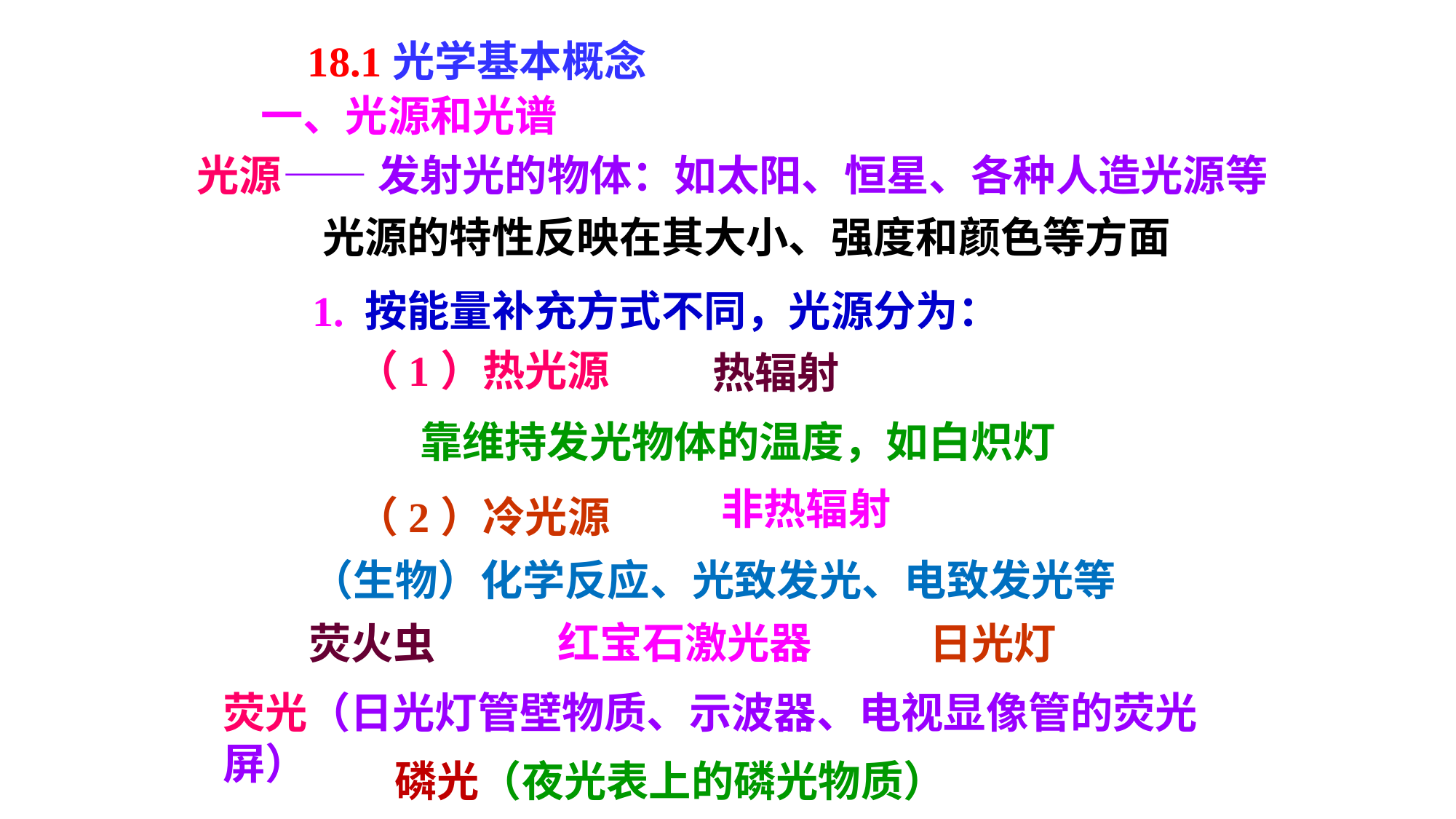

18.1光学基本概念
一、光源和光谱
光源
——发射光的物体：如太阳、恒星、各种人造光源等
光源的特性反映在其大小、强度和颜色等方面
 1. 按能量补充方式不同，光源分为：
（1）热光源
热辐射
靠维持发光物体的温度，如白炽灯
非热辐射
（2）冷光源
（生物）化学反应、光致发光、电致发光等
红宝石激光器
荧火虫
日光灯
荧光（日光灯管壁物质、示波器、电视显像管的荧光屏）
磷光（夜光表上的磷光物质）